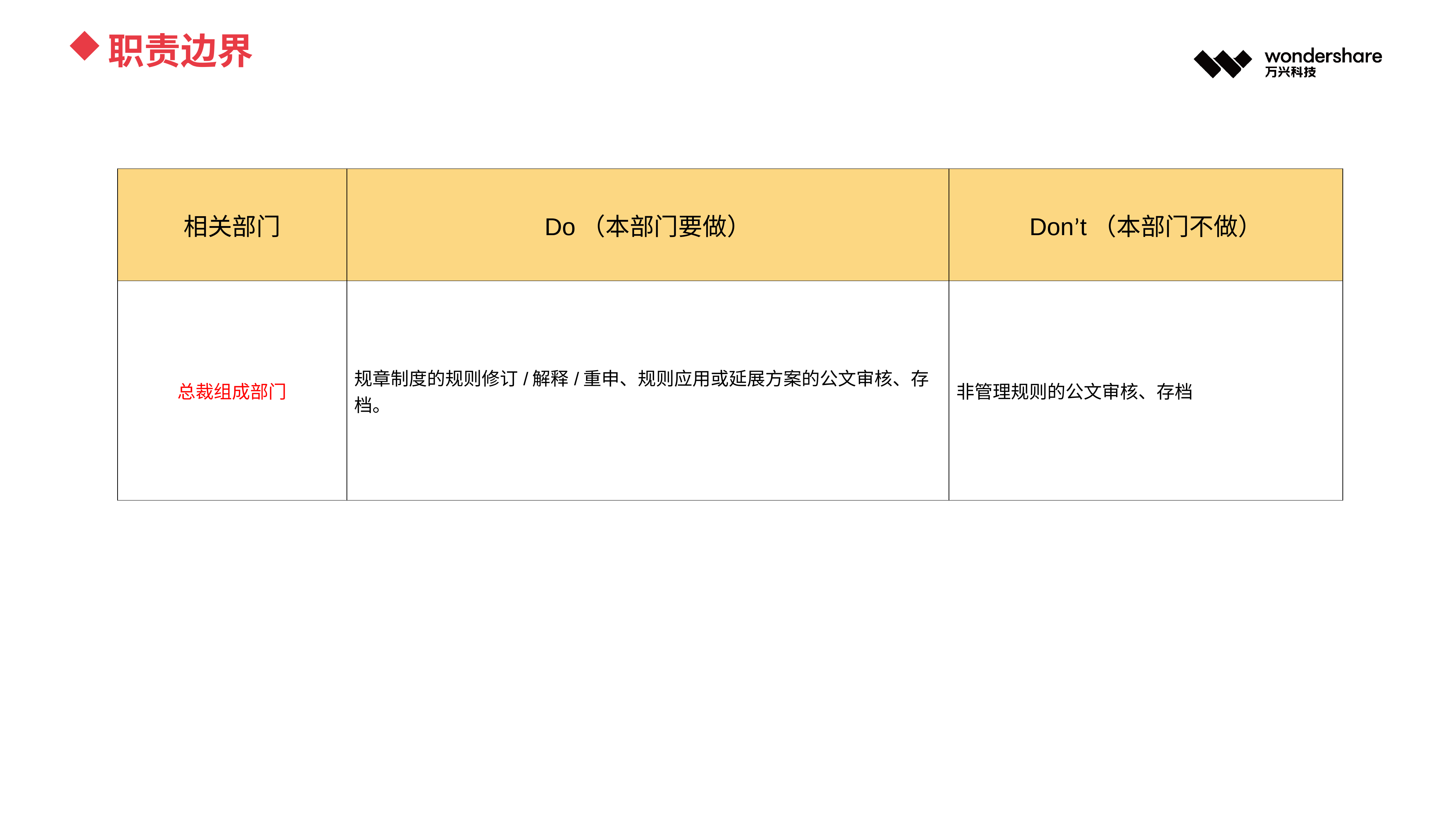

职责边界
| 相关部门 | Do（本部门要做） | Don’t（本部门不做） |
| --- | --- | --- |
| 总裁组成部门 | 规章制度的规则修订/解释/重申、规则应用或延展方案的公文审核、存档。 | 非管理规则的公文审核、存档 |